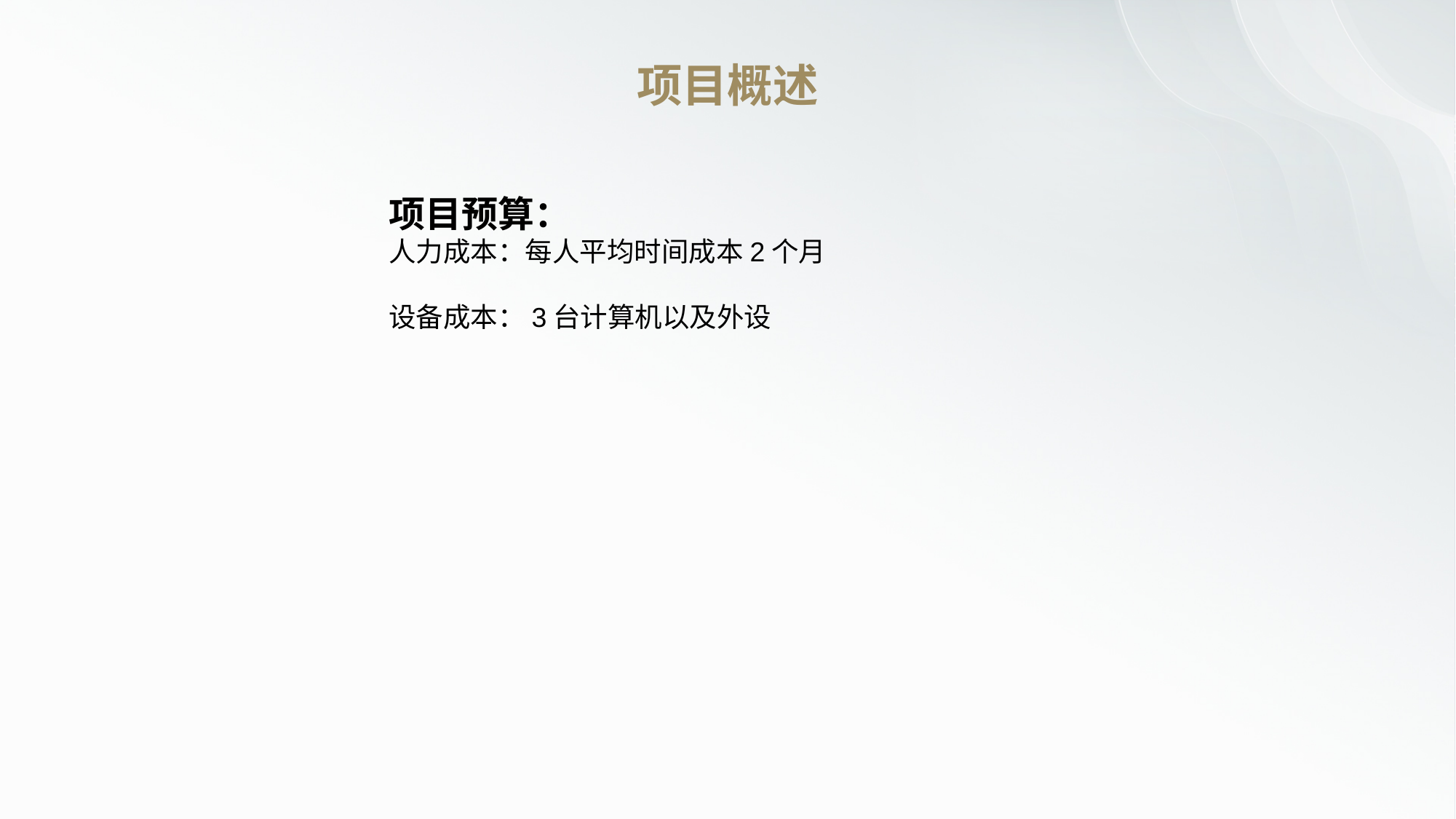

项目概述
项目预算：
人力成本：每人平均时间成本2个月

设备成本：3台计算机以及外设